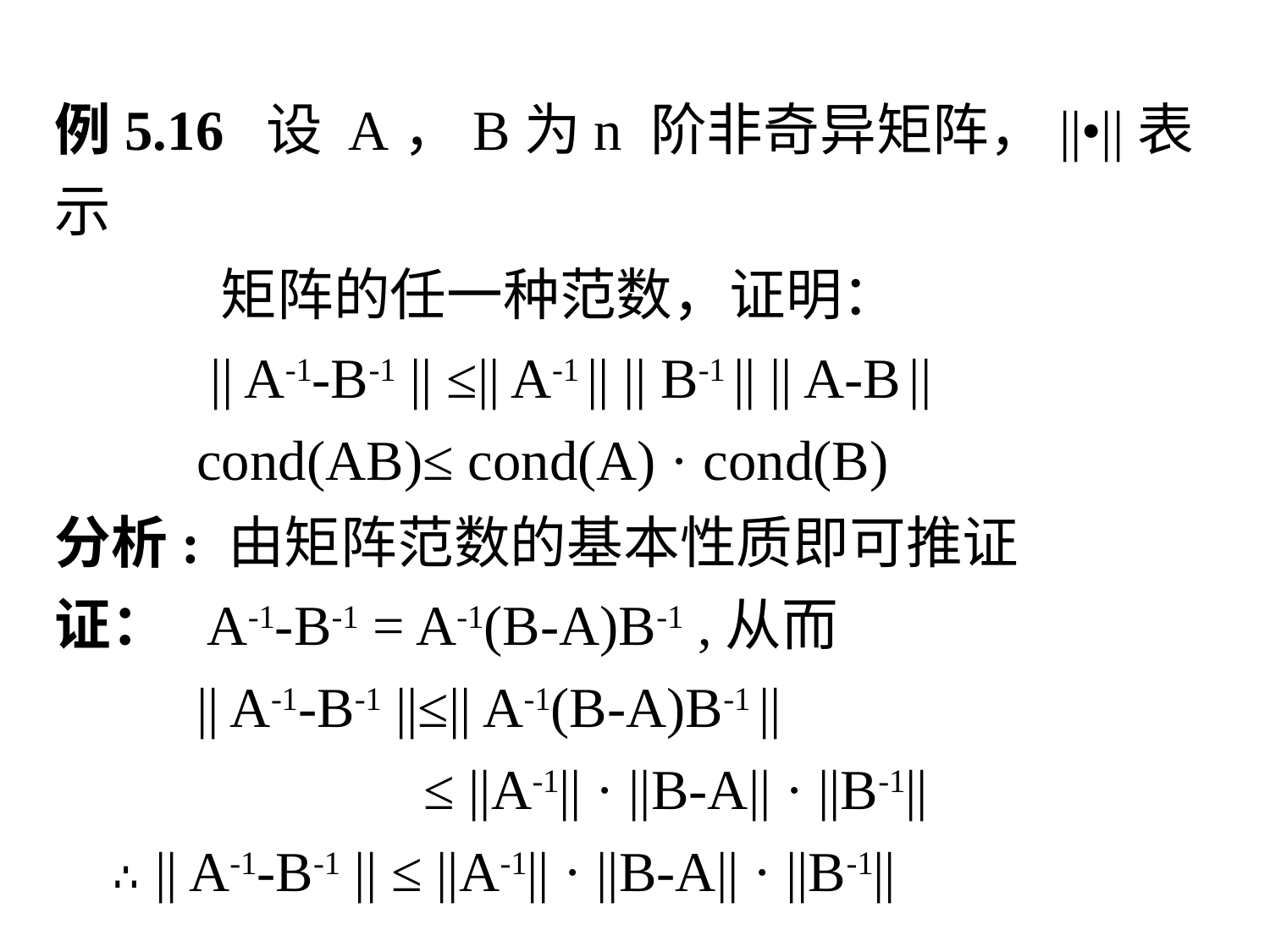

例5.16  设 A，B为n 阶非奇异矩阵，||•||表示
            矩阵的任一种范数，证明：
           || A-1-B-1 || ≤|| A-1 || || B-1 || || A-B ||
          cond(AB)≤ cond(A) · cond(B)
分析: 由矩阵范数的基本性质即可推证
证：  A-1-B-1 = A-1(B-A)B-1 ,从而
          || A-1-B-1 ||≤|| A-1(B-A)B-1 ||
                          ≤ ||A-1|| · ||B-A|| · ||B-1||
    ∴ || A-1-B-1 || ≤ ||A-1|| · ||B-A|| · ||B-1||